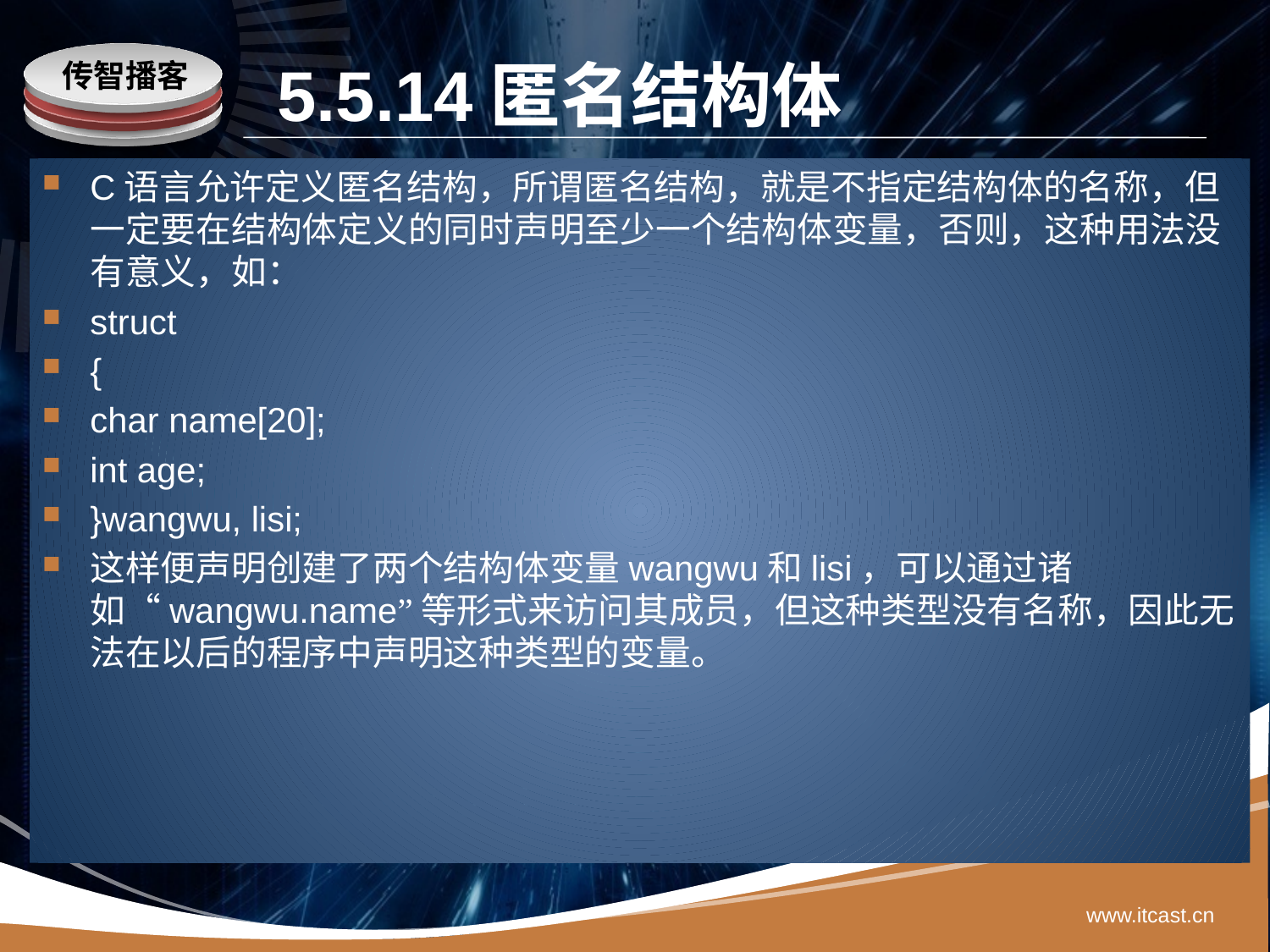

# 5.5.14匿名结构体
C语言允许定义匿名结构，所谓匿名结构，就是不指定结构体的名称，但一定要在结构体定义的同时声明至少一个结构体变量，否则，这种用法没有意义，如：
struct
{
char name[20];
int age;
}wangwu, lisi;
这样便声明创建了两个结构体变量wangwu和lisi，可以通过诸如“wangwu.name”等形式来访问其成员，但这种类型没有名称，因此无法在以后的程序中声明这种类型的变量。
www.itcast.cn